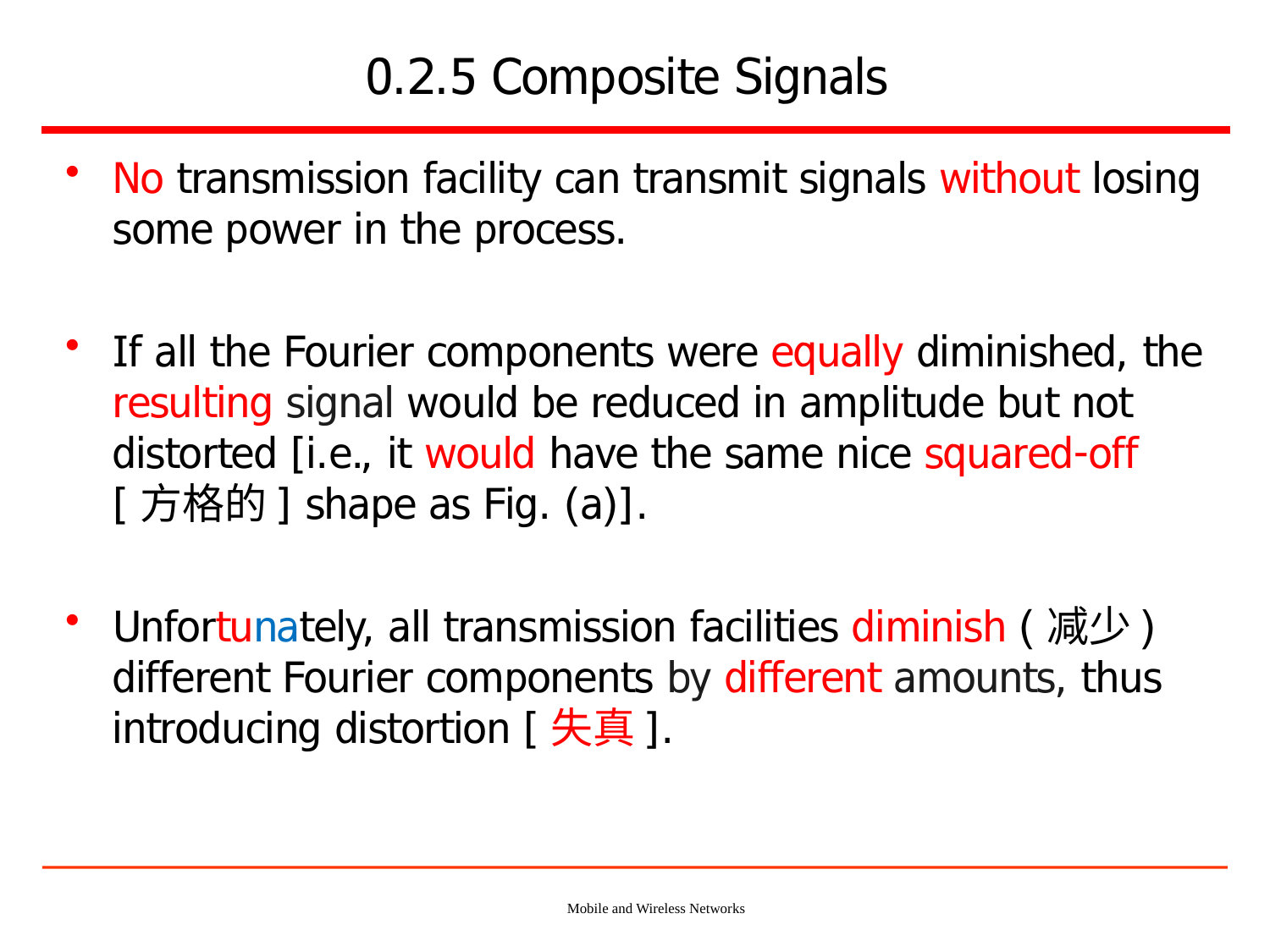

# 0.2.5 Composite Signals

No transmission facility can transmit signals without losing some power in the process.

If all the Fourier components were equally diminished, the resulting signal would be reduced in amplitude but not distorted [i.e., it would have the same nice squared-off [方格的] shape as Fig. (a)].

Unfortunately, all transmission facilities diminish (减少) different Fourier components by different amounts, thus introducing distortion [失真].

Mobile and Wireless Networks